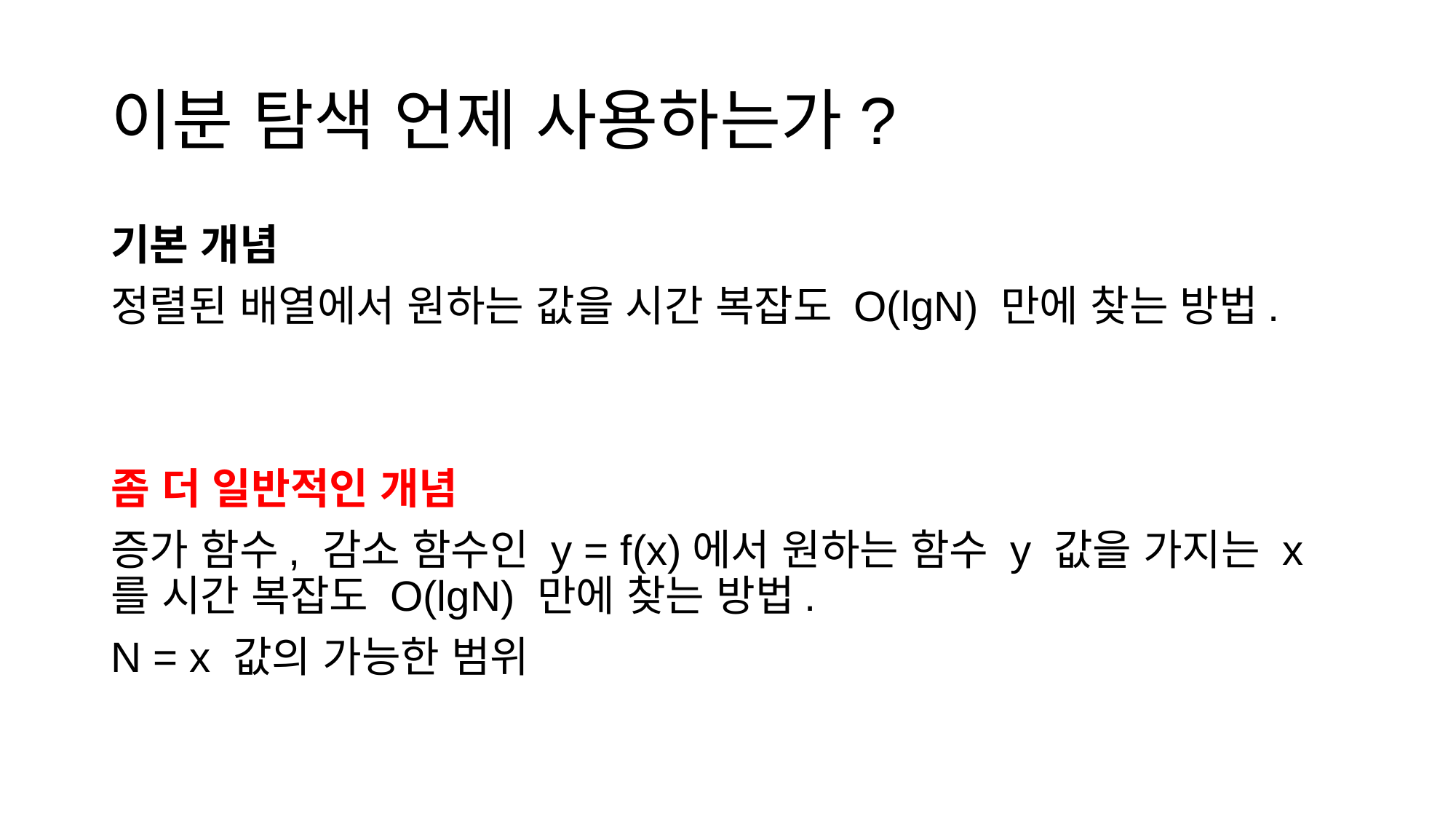

# 이분 탐색 언제 사용하는가?
기본 개념
정렬된 배열에서 원하는 값을 시간 복잡도 O(lgN) 만에 찾는 방법.

좀 더 일반적인 개념
증가 함수, 감소 함수인 y = f(x)에서 원하는 함수 y 값을 가지는 x를 시간 복잡도 O(lgN) 만에 찾는 방법.
N = x 값의 가능한 범위